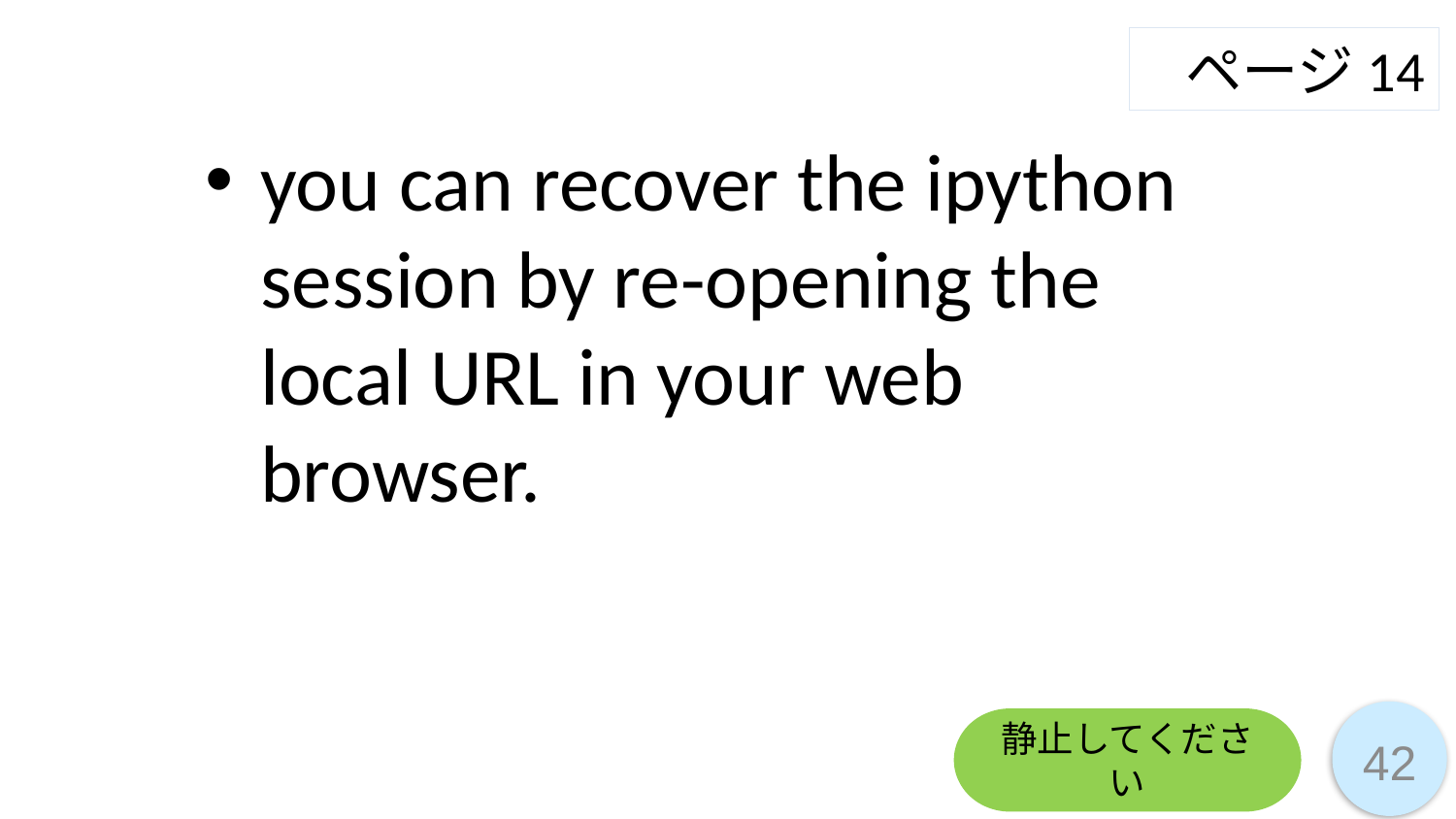

ページ14
you can recover the ipython session by re-opening the local URL in your web browser.
静止してください
42